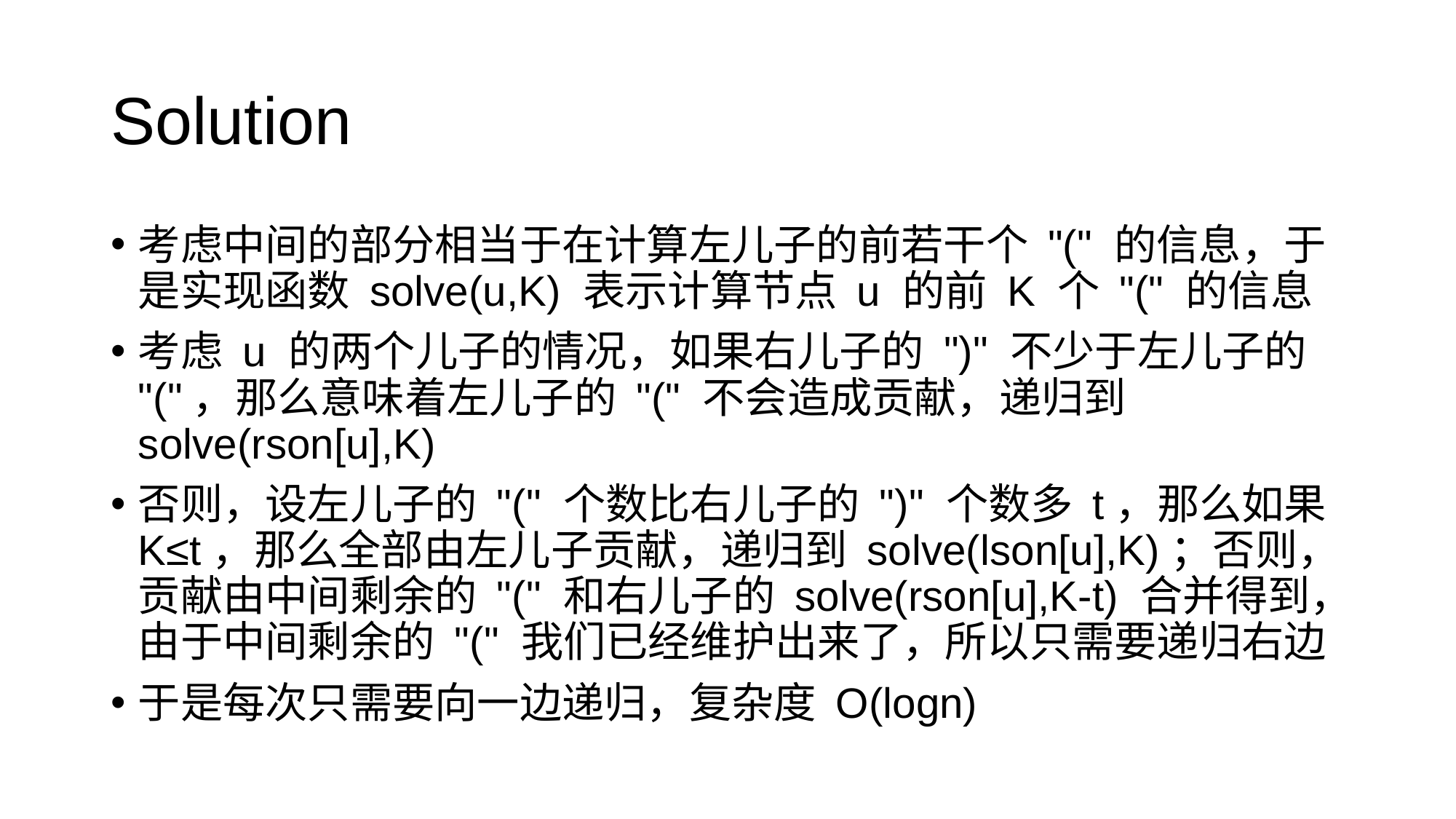

# Solution
考虑中间的部分相当于在计算左儿子的前若干个 "(" 的信息，于是实现函数 solve(u,K) 表示计算节点 u 的前 K 个 "(" 的信息
考虑 u 的两个儿子的情况，如果右儿子的 ")" 不少于左儿子的 "("，那么意味着左儿子的 "(" 不会造成贡献，递归到 solve(rson[u],K)
否则，设左儿子的 "(" 个数比右儿子的 ")" 个数多 t，那么如果 K≤t，那么全部由左儿子贡献，递归到 solve(lson[u],K)；否则，贡献由中间剩余的 "(" 和右儿子的 solve(rson[u],K-t) 合并得到，由于中间剩余的 "(" 我们已经维护出来了，所以只需要递归右边
于是每次只需要向一边递归，复杂度 O(logn)